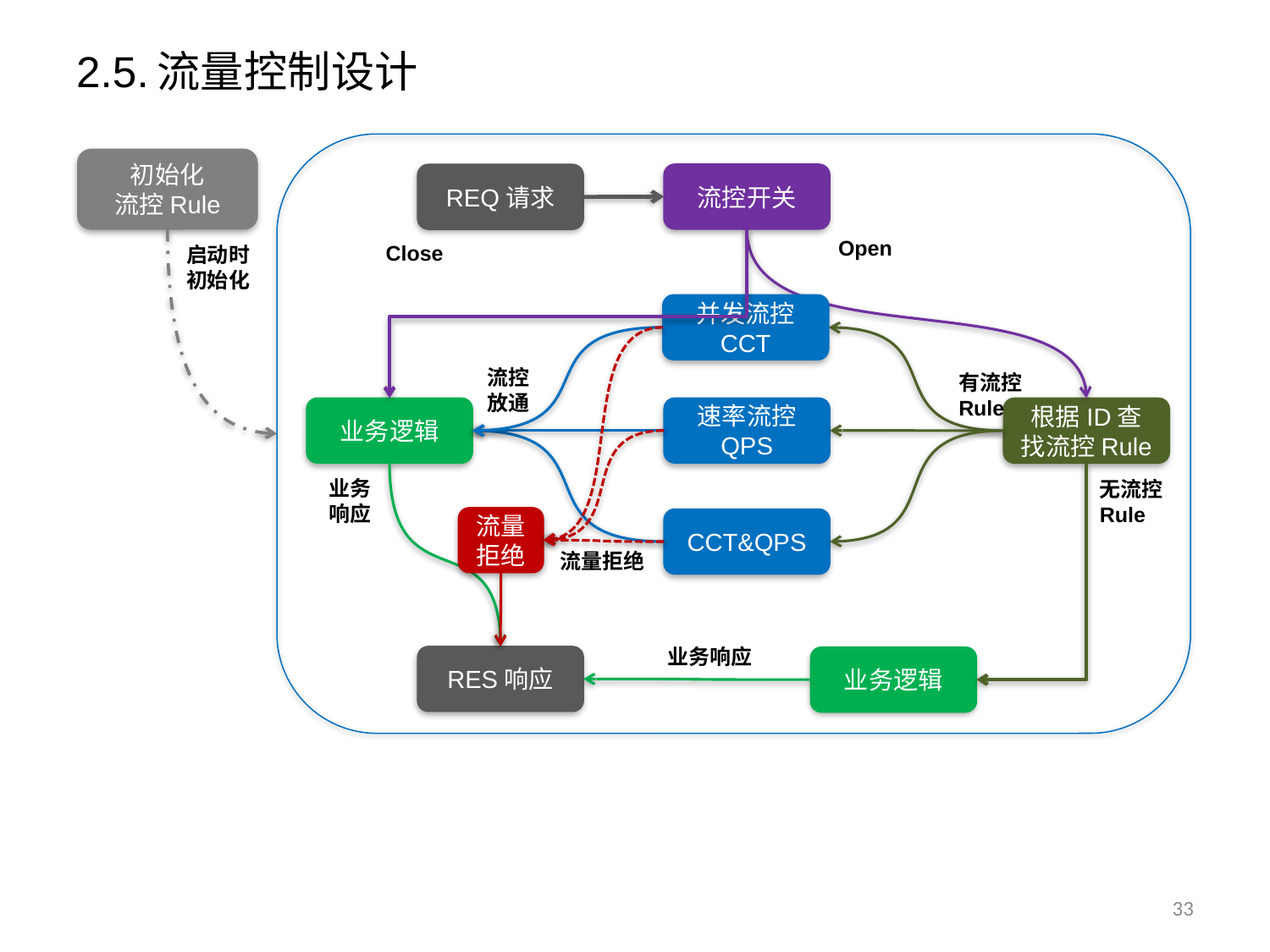

# 2.5.流量控制设计

初始化
流控Rule
流控开关
REQ请求
Open
Close
启动时
初始化
并发流控
CCT
流控
放通
有流控
Rule
业务逻辑
速率流控
QPS
根据ID查找流控Rule
业务
响应
无流控
Rule
流量
拒绝
CCT&QPS
流量拒绝
业务响应
RES响应
业务逻辑
33